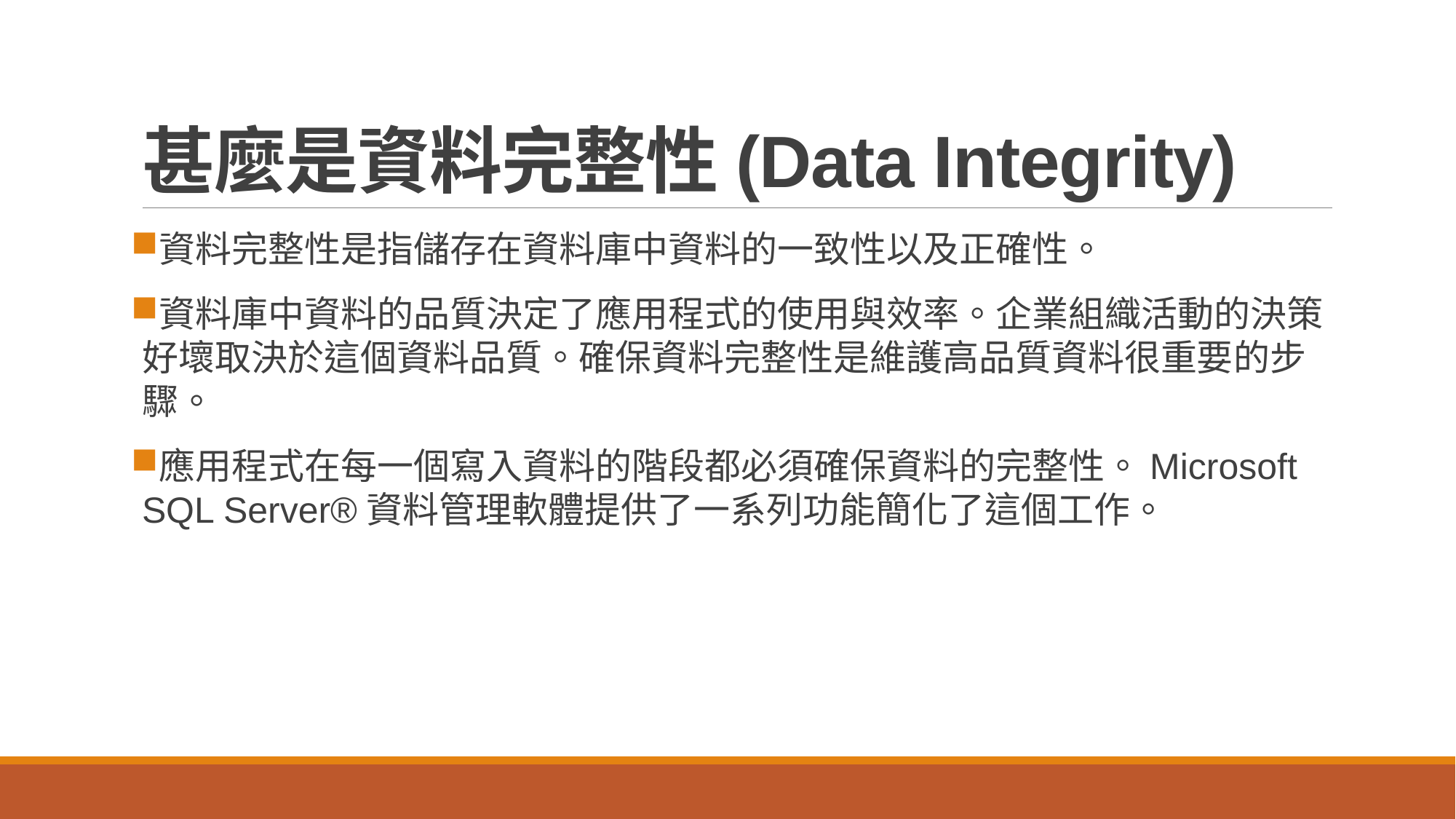

# 甚麼是資料完整性(Data Integrity)
資料完整性是指儲存在資料庫中資料的一致性以及正確性。
資料庫中資料的品質決定了應用程式的使用與效率。企業組織活動的決策好壞取決於這個資料品質。確保資料完整性是維護高品質資料很重要的步驟。
應用程式在每一個寫入資料的階段都必須確保資料的完整性。Microsoft SQL Server®資料管理軟體提供了一系列功能簡化了這個工作。